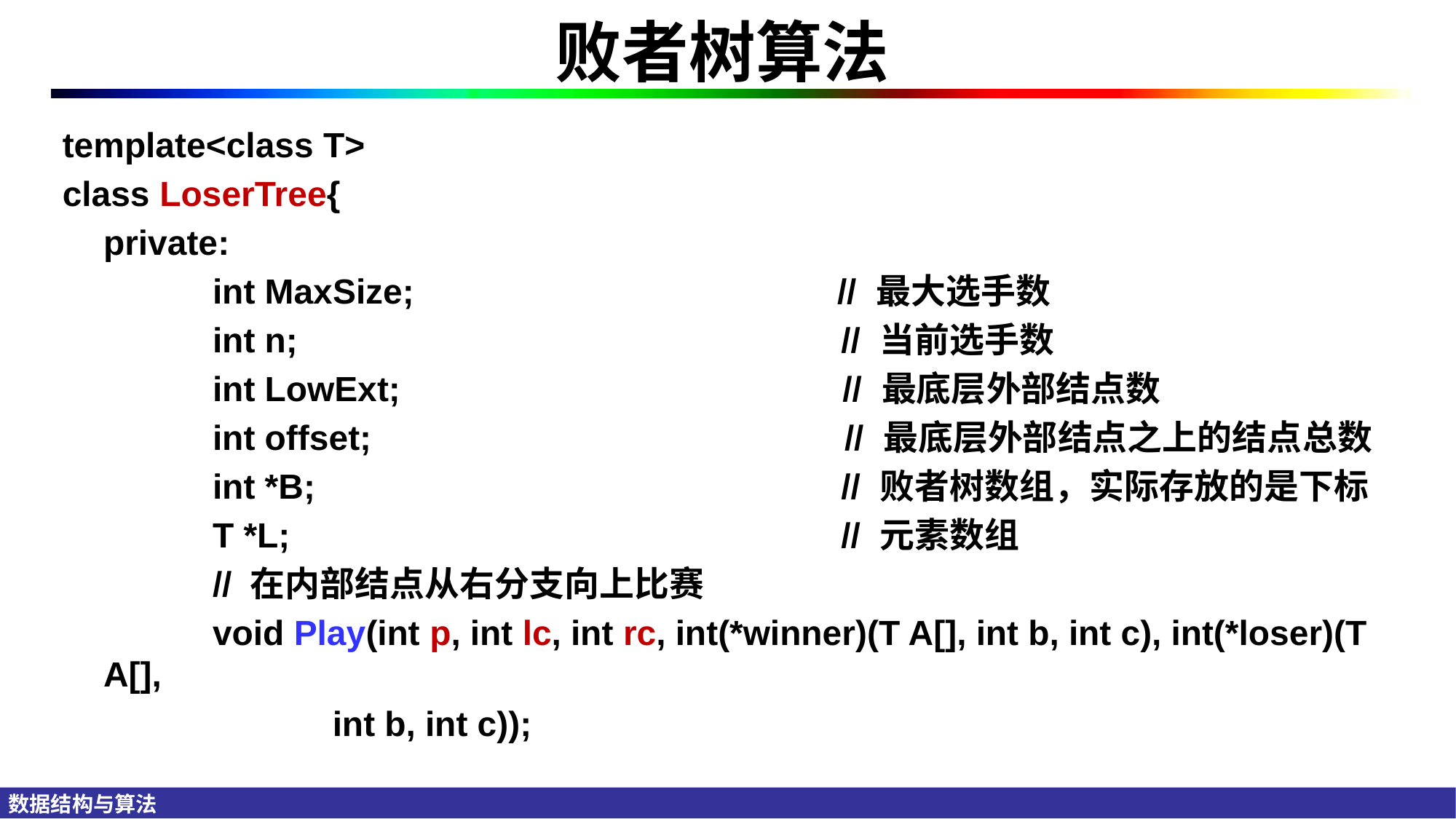

# 败者树算法
template<class T>
class LoserTree{
	private:
		int MaxSize;                                            // 最大选手数
		int n;	                                                      // 当前选手数
		int LowExt;                                              // 最底层外部结点数
		int offset;	                                           // 最底层外部结点之上的结点总数
		int *B;	                                                      // 败者树数组，实际存放的是下标
		T *L;	                                                      // 元素数组
		// 在内部结点从右分支向上比赛
		void Play(int p, int lc, int rc, int(*winner)(T A[], int b, int c), int(*loser)(T A[],
                            int b, int c));